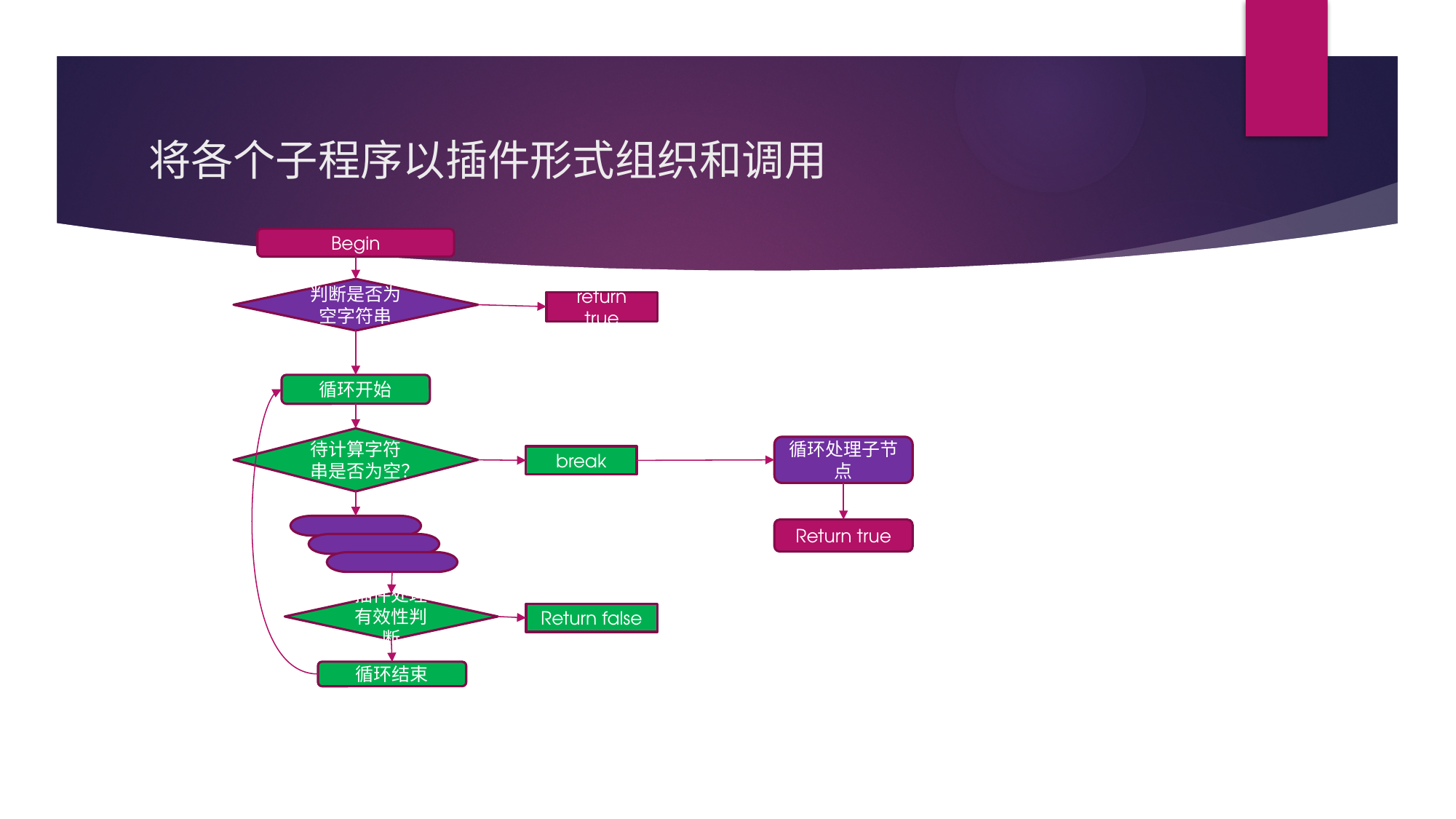

# 将各个子程序以插件形式组织和调用
Begin
判断是否为空字符串
return true
循环开始
待计算字符串是否为空？
循环处理子节点
break

Return true

插件处理有效性判断
Return false
循环结束